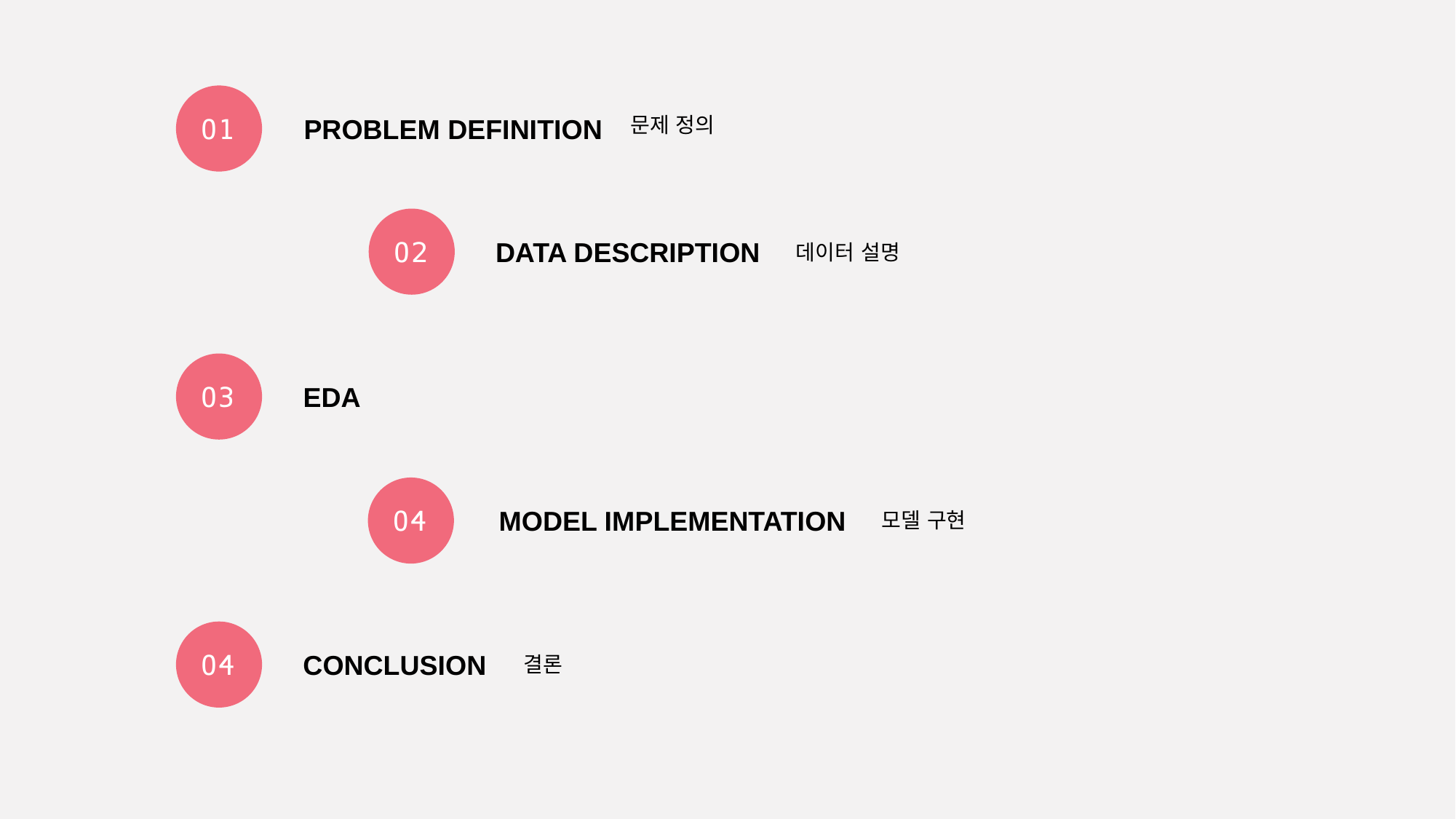

01
PROBLEM DEFINITION
문제 정의
02
DATA DESCRIPTION
데이터 설명
03

EDA
04
MODEL IMPLEMENTATION
모델 구현
04
CONCLUSION
결론